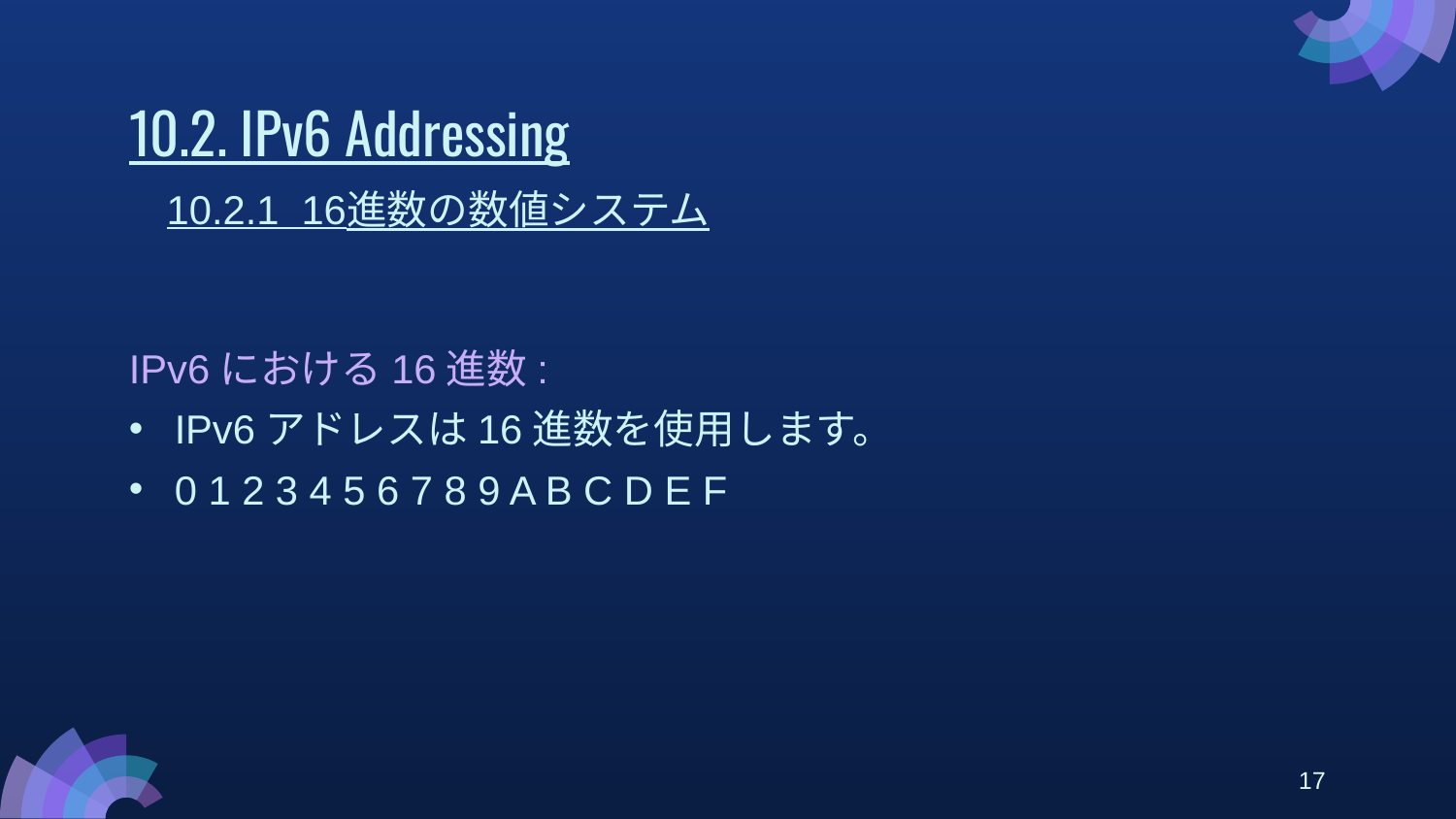

# 10.2. IPv6 Addressing
10.2.1  16進数の数値システム
IPv6における16進数:
IPv6アドレスは16進数を使用します。
0 1 2 3 4 5 6 7 8 9 A B C D E F
17